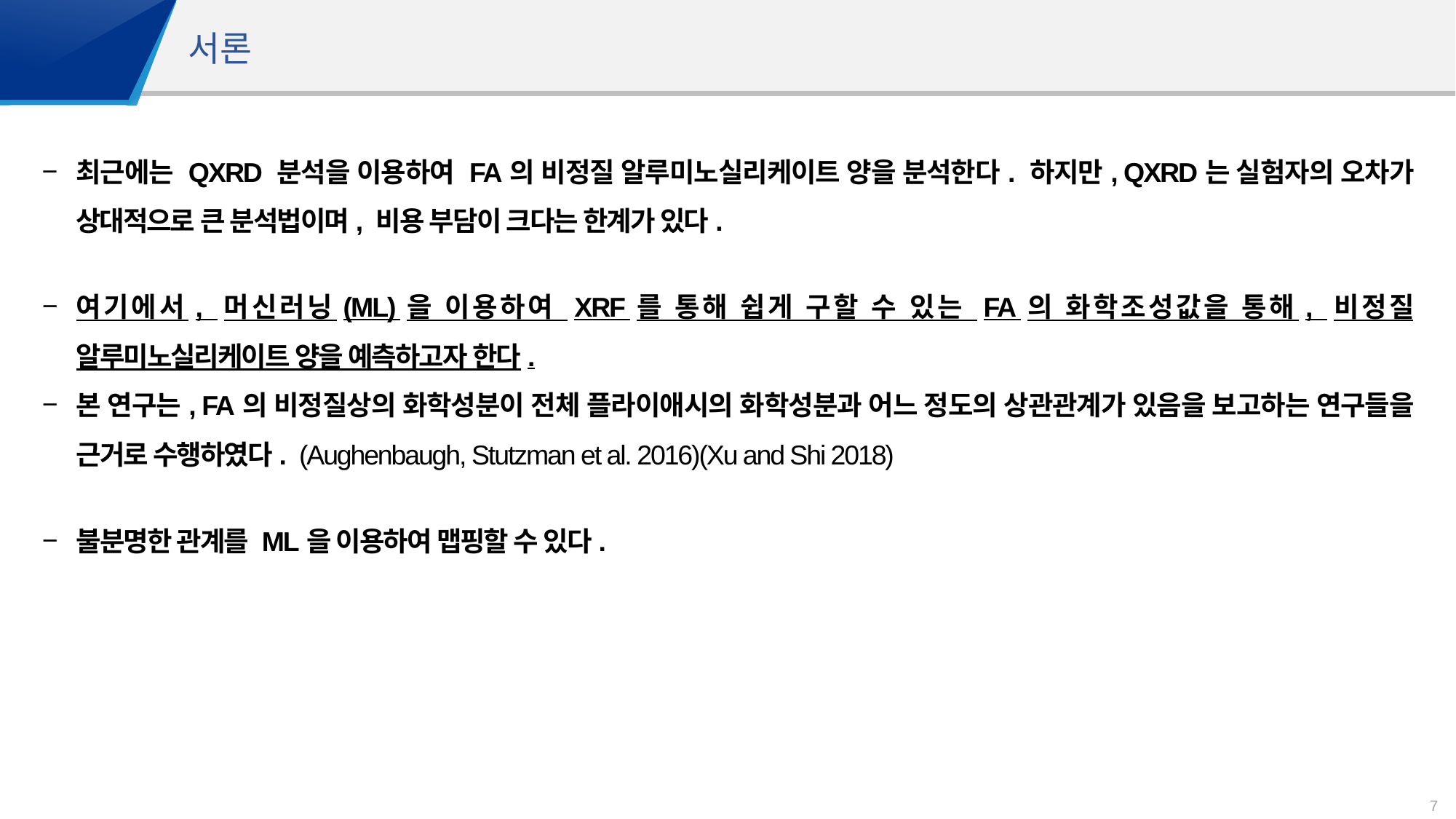

서론
최근에는 QXRD 분석을 이용하여 FA의 비정질 알루미노실리케이트 양을 분석한다. 하지만, QXRD는 실험자의 오차가 상대적으로 큰 분석법이며, 비용 부담이 크다는 한계가 있다.
여기에서, 머신러닝(ML)을 이용하여 XRF를 통해 쉽게 구할 수 있는 FA의 화학조성값을 통해, 비정질 알루미노실리케이트 양을 예측하고자 한다.
본 연구는, FA의 비정질상의 화학성분이 전체 플라이애시의 화학성분과 어느 정도의 상관관계가 있음을 보고하는 연구들을 근거로 수행하였다.  (Aughenbaugh, Stutzman et al. 2016)(Xu and Shi 2018)
불분명한 관계를 ML을 이용하여 맵핑할 수 있다.